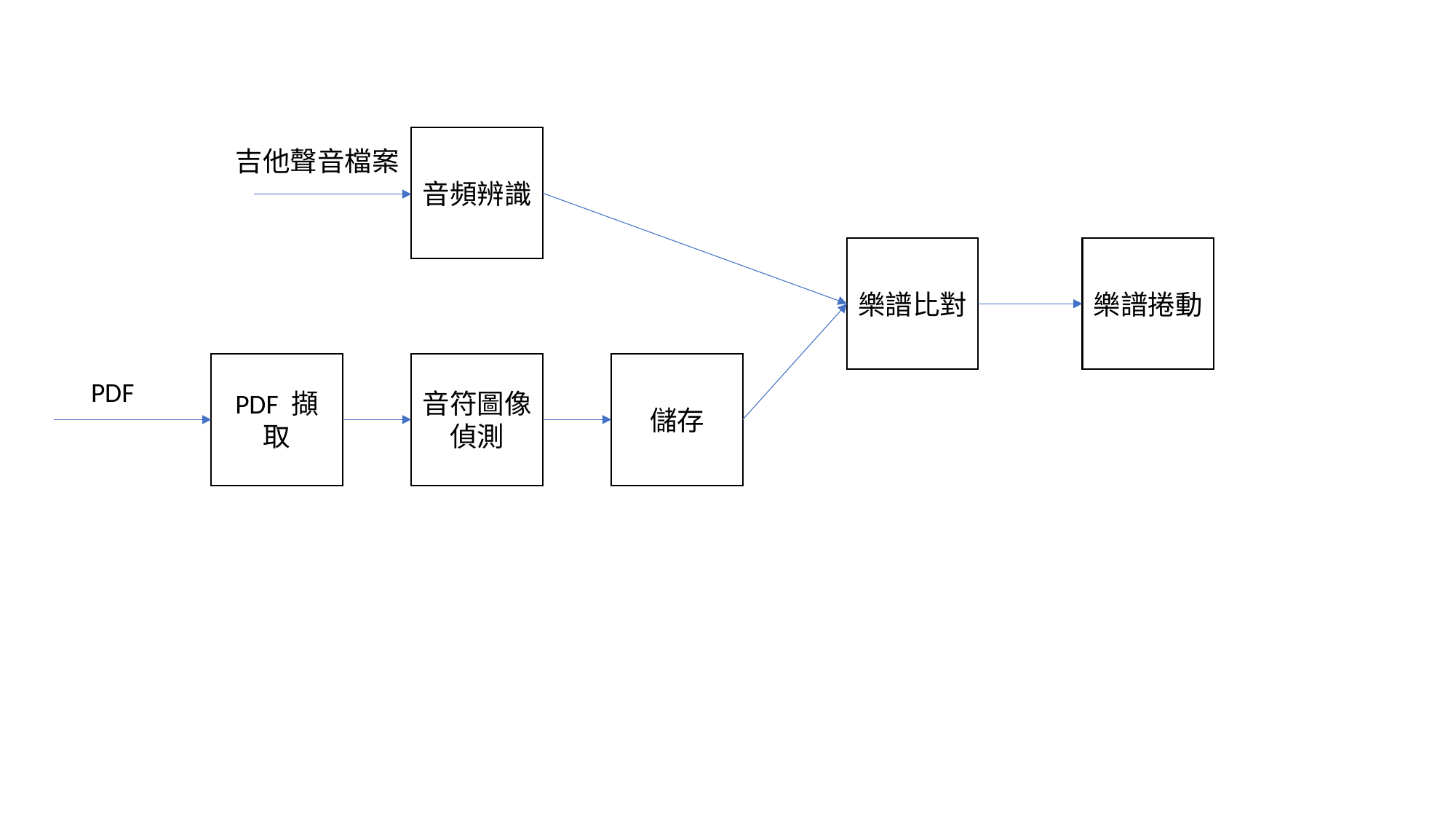

音頻辨識
吉他聲音檔案
樂譜比對
樂譜捲動
PDF 擷取
音符圖像偵測
儲存
PDF